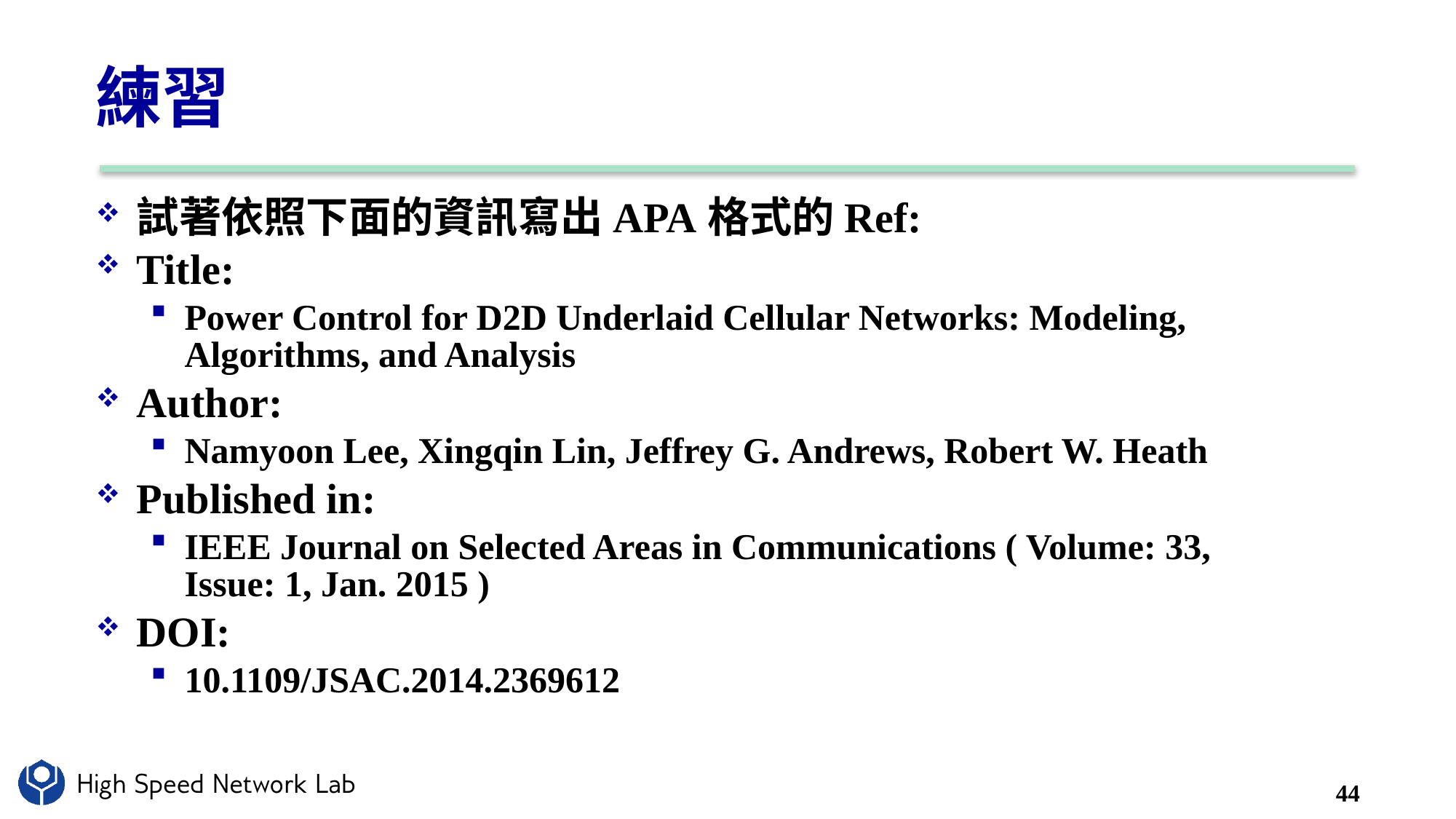

# 練習
試著依照下面的資訊寫出APA格式的Ref:
Title:
Power Control for D2D Underlaid Cellular Networks: Modeling, Algorithms, and Analysis
Author:
Namyoon Lee, Xingqin Lin, Jeffrey G. Andrews, Robert W. Heath
Published in:
IEEE Journal on Selected Areas in Communications ( Volume: 33, Issue: 1, Jan. 2015 )
DOI:
10.1109/JSAC.2014.2369612

44